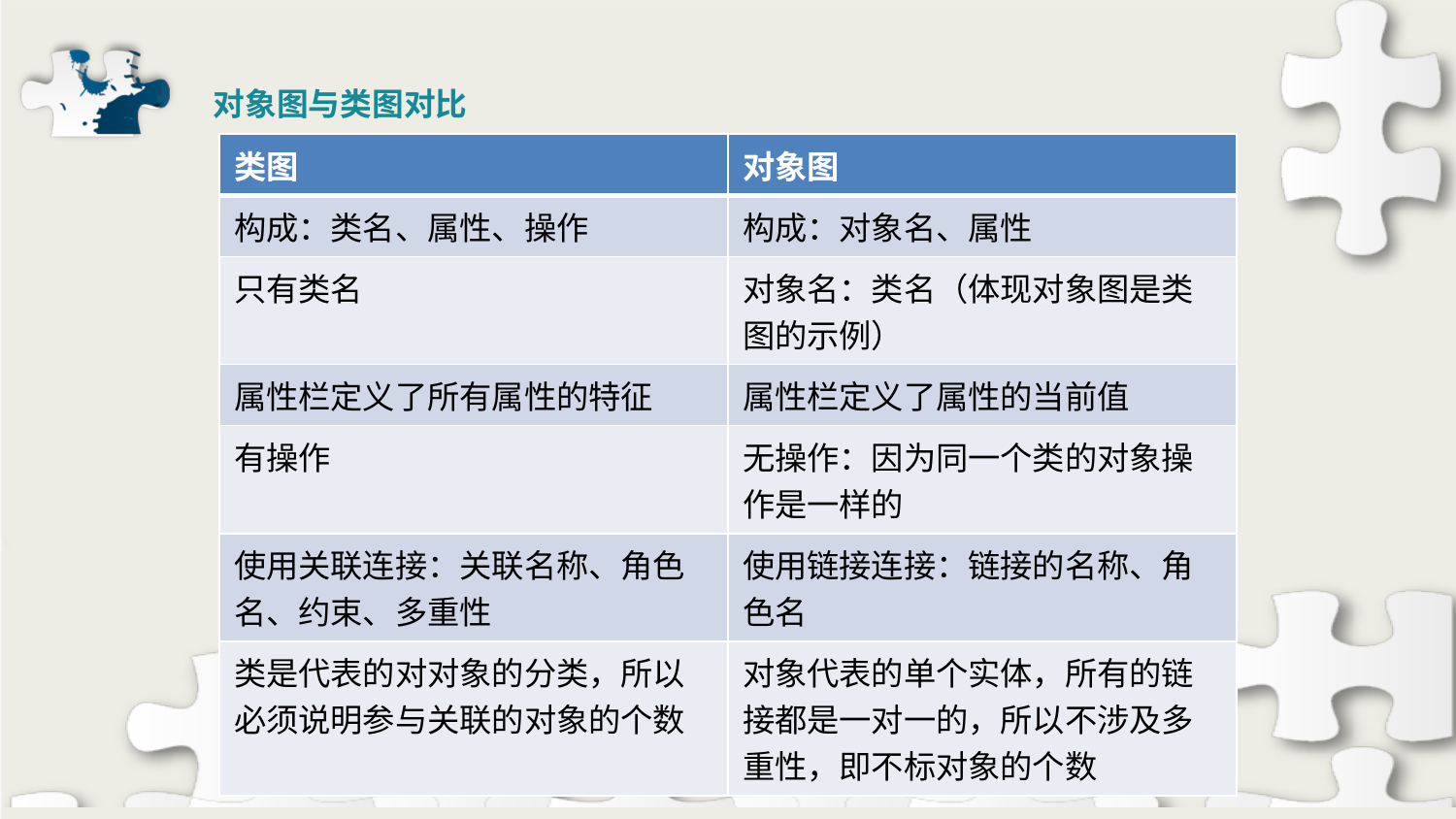

对象图与类图对比
| 类图 | 对象图 |
| --- | --- |
| 构成：类名、属性、操作 | 构成：对象名、属性 |
| 只有类名 | 对象名：类名（体现对象图是类图的示例） |
| 属性栏定义了所有属性的特征 | 属性栏定义了属性的当前值 |
| 有操作 | 无操作：因为同一个类的对象操作是一样的 |
| 使用关联连接：关联名称、角色名、约束、多重性 | 使用链接连接：链接的名称、角色名 |
| 类是代表的对对象的分类，所以必须说明参与关联的对象的个数 | 对象代表的单个实体，所有的链接都是一对一的，所以不涉及多重性，即不标对象的个数 |